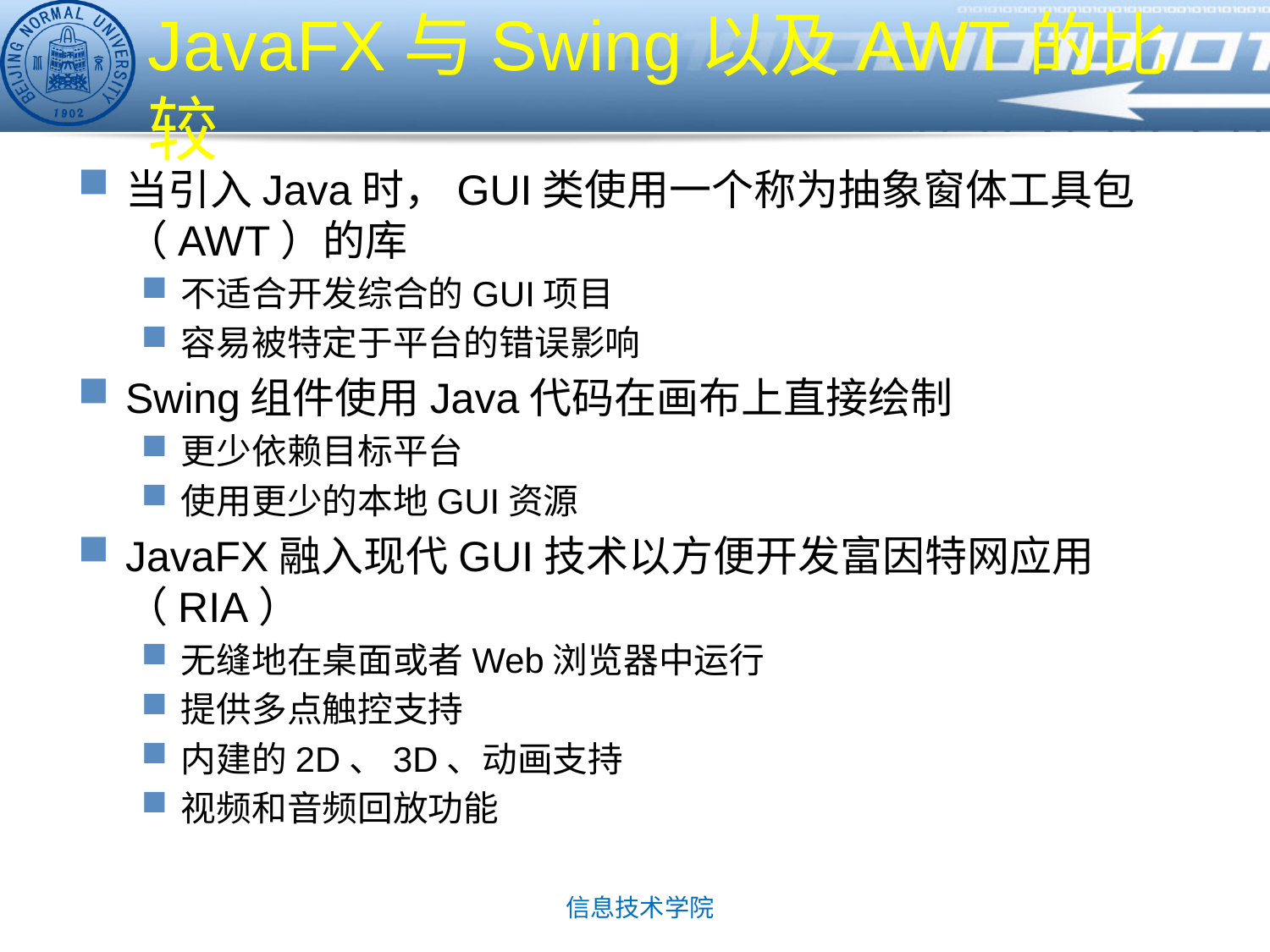

# JavaFX与Swing以及AWT的比较
当引入Java时，GUI类使用一个称为抽象窗体工具包（AWT）的库
不适合开发综合的GUI项目
容易被特定于平台的错误影响
Swing组件使用Java代码在画布上直接绘制
更少依赖目标平台
使用更少的本地GUI资源
JavaFX融入现代GUI技术以方便开发富因特网应用（RIA）
无缝地在桌面或者Web浏览器中运行
提供多点触控支持
内建的2D、3D、动画支持
视频和音频回放功能